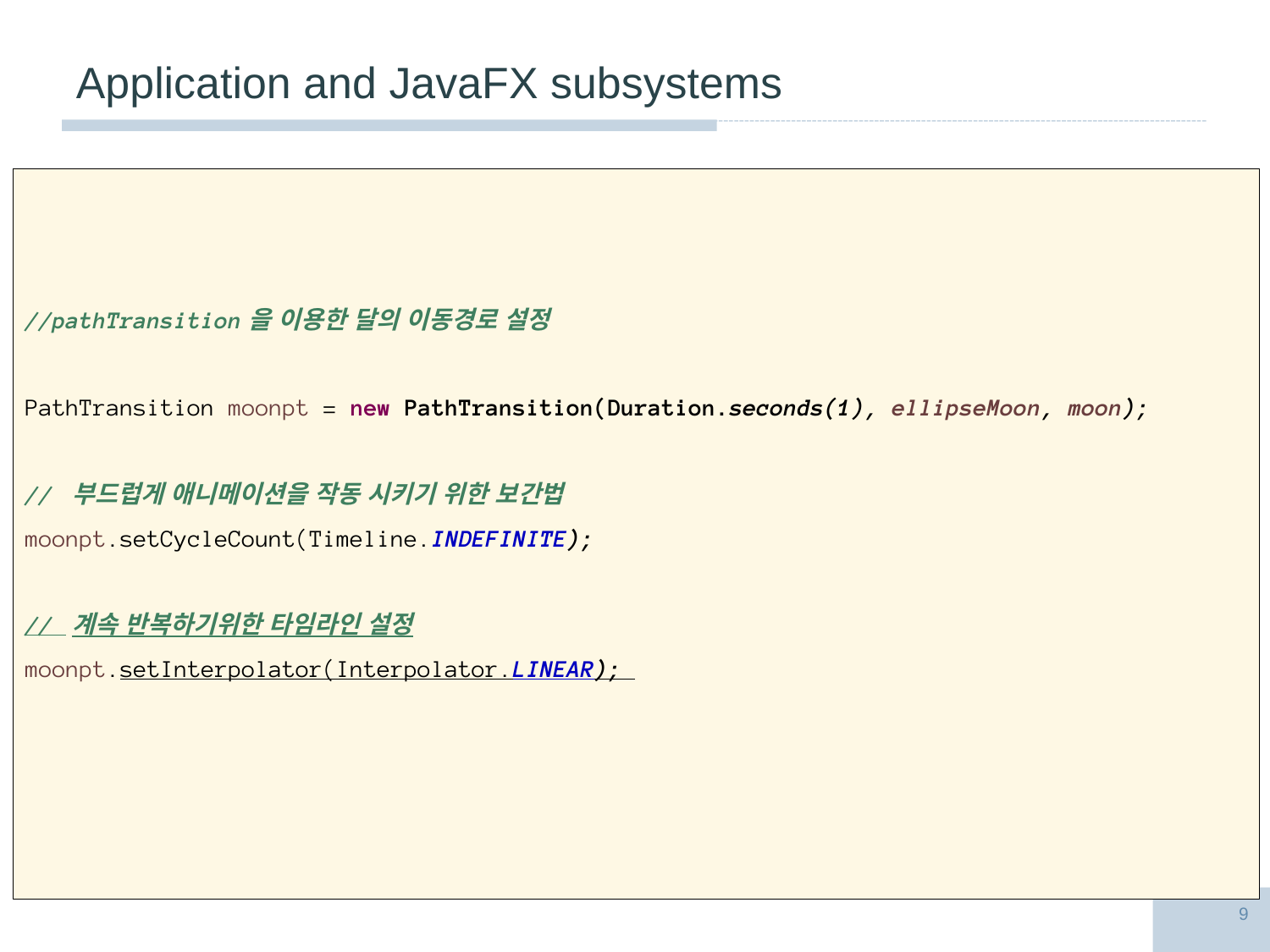

# Application and JavaFX subsystems
//pathTransition을 이용한 달의 이동경로 설정

PathTransition moonpt = new PathTransition(Duration.seconds(1), ellipseMoon, moon);

// 부드럽게 애니메이션을 작동 시키기 위한 보간법
moonpt.setCycleCount(Timeline.INDEFINITE);

// 계속 반복하기위한 타임라인 설정
moonpt.setInterpolator(Interpolator.LINEAR);